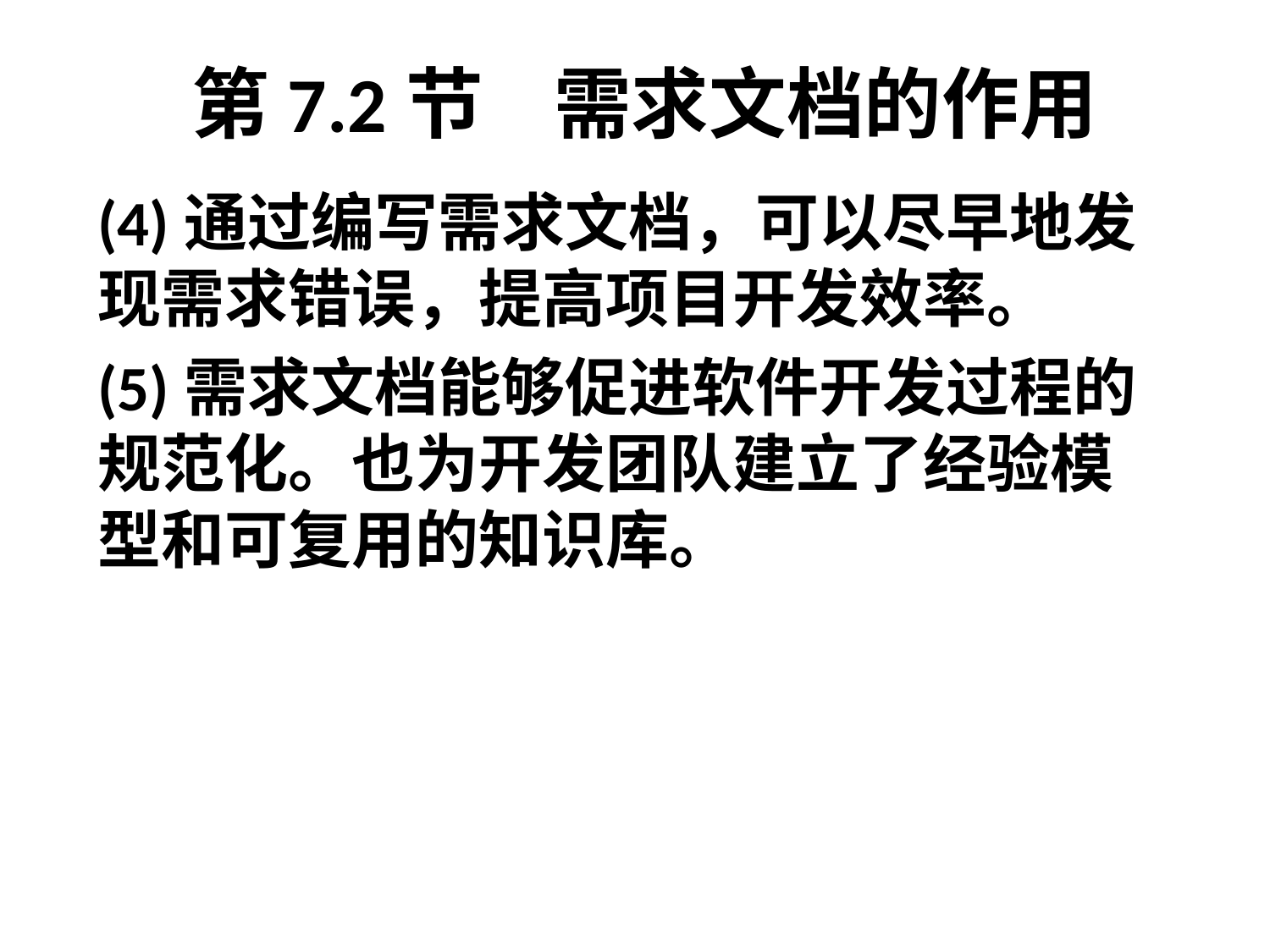

# 第7.2节    需求文档的作用
(4)通过编写需求文档，可以尽早地发现需求错误，提高项目开发效率。
(5)需求文档能够促进软件开发过程的规范化。也为开发团队建立了经验模型和可复用的知识库。